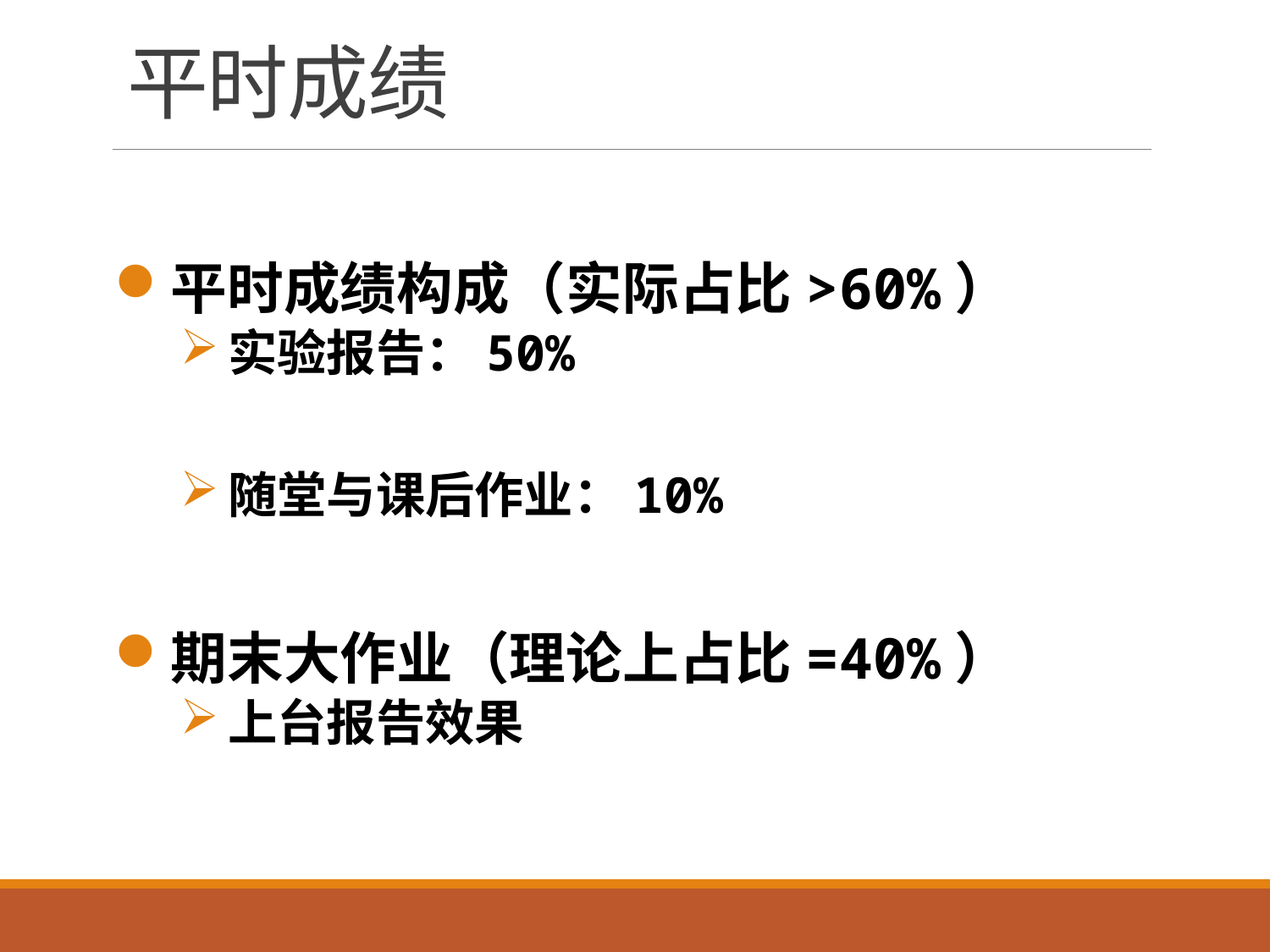

# 平时成绩

平时成绩构成（实际占比>60%）
实验报告：50%

随堂与课后作业：10%

期末大作业（理论上占比=40%）
上台报告效果